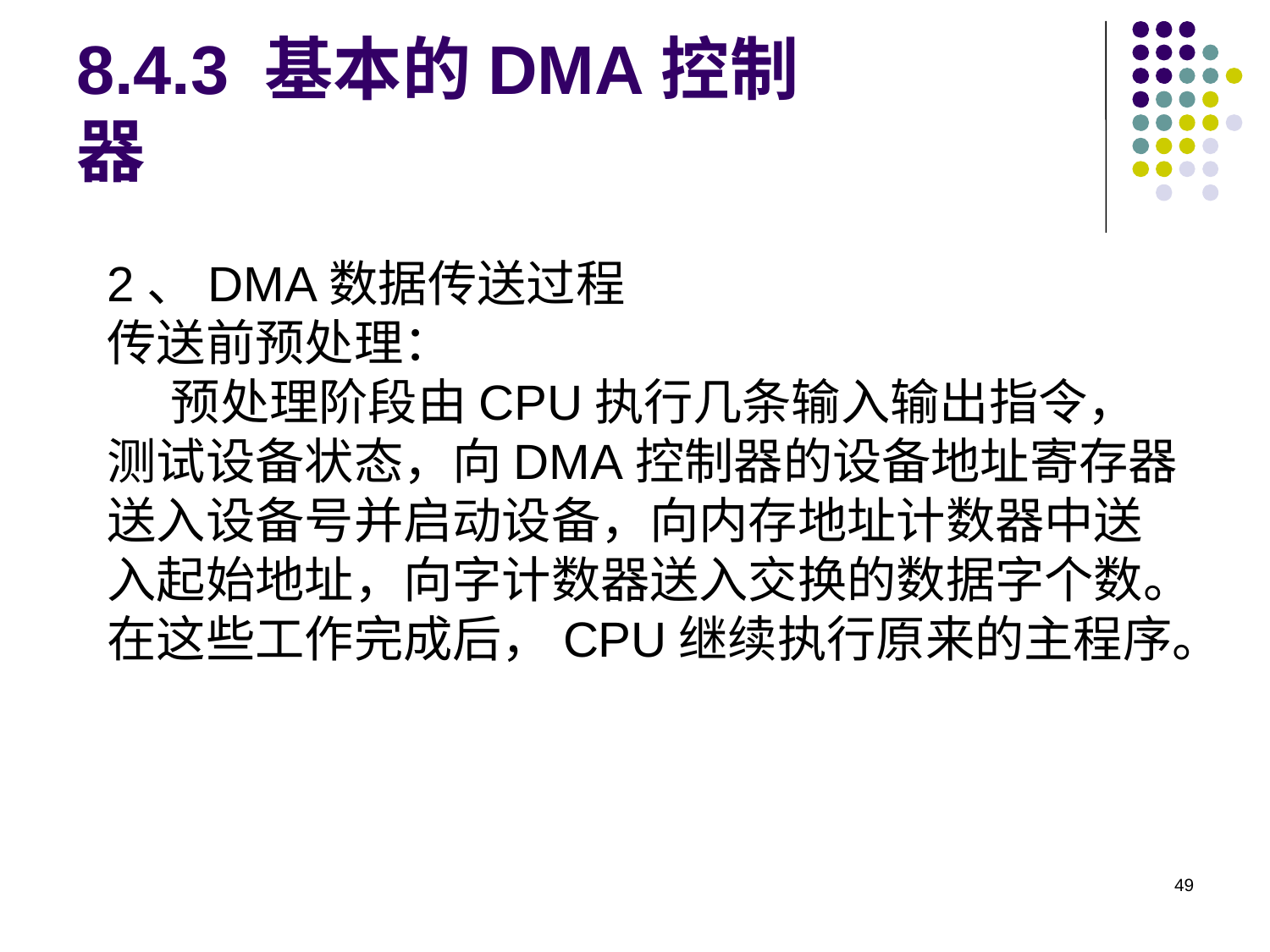

# 8.4.3 基本的DMA控制器
2、DMA数据传送过程
传送前预处理：
预处理阶段由CPU执行几条输入输出指令，测试设备状态，向DMA控制器的设备地址寄存器送入设备号并启动设备，向内存地址计数器中送入起始地址，向字计数器送入交换的数据字个数。在这些工作完成后，CPU继续执行原来的主程序。
49